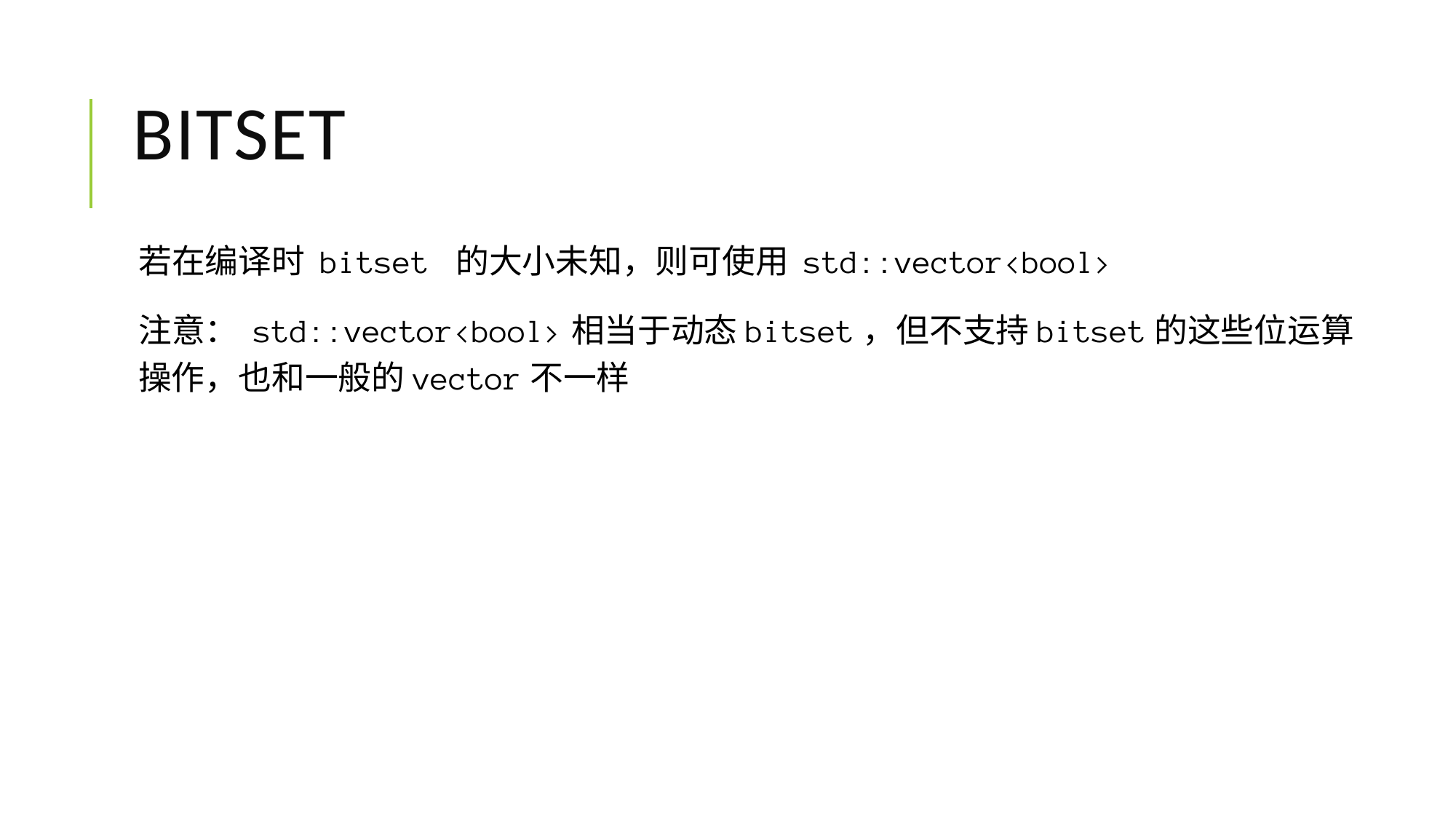

# BITSET
若在编译时 bitset 的大小未知，则可使用 std::vector<bool>
注意： std::vector<bool>相当于动态bitset，但不支持bitset的这些位运算操作，也和一般的vector不一样